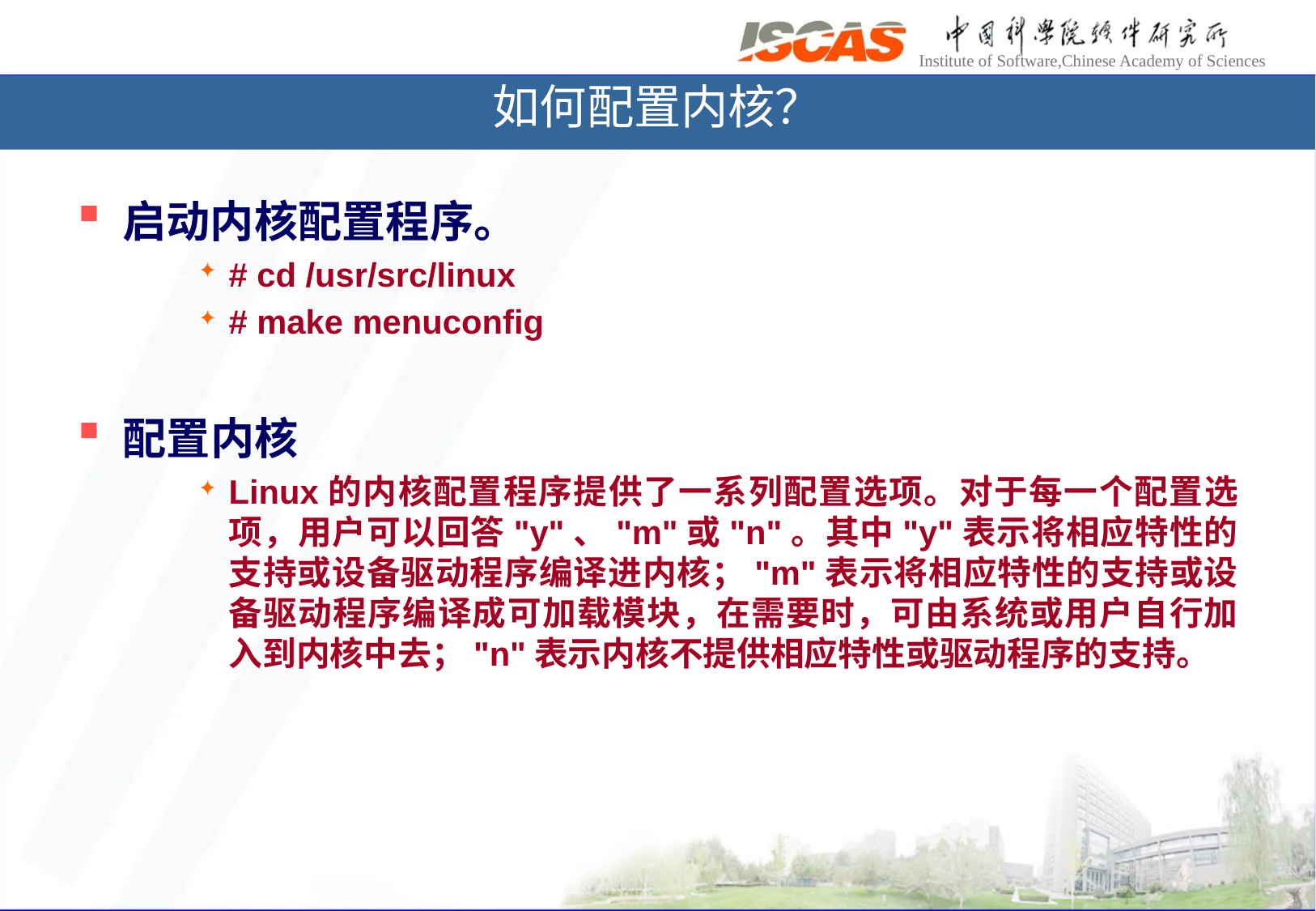

# 如何配置内核？
启动内核配置程序。
# cd /usr/src/linux
# make menuconfig

配置内核
Linux的内核配置程序提供了一系列配置选项。对于每一个配置选项，用户可以回答"y"、"m"或"n"。其中"y"表示将相应特性的支持或设备驱动程序编译进内核；"m"表示将相应特性的支持或设备驱动程序编译成可加载模块，在需要时，可由系统或用户自行加入到内核中去；"n"表示内核不提供相应特性或驱动程序的支持。